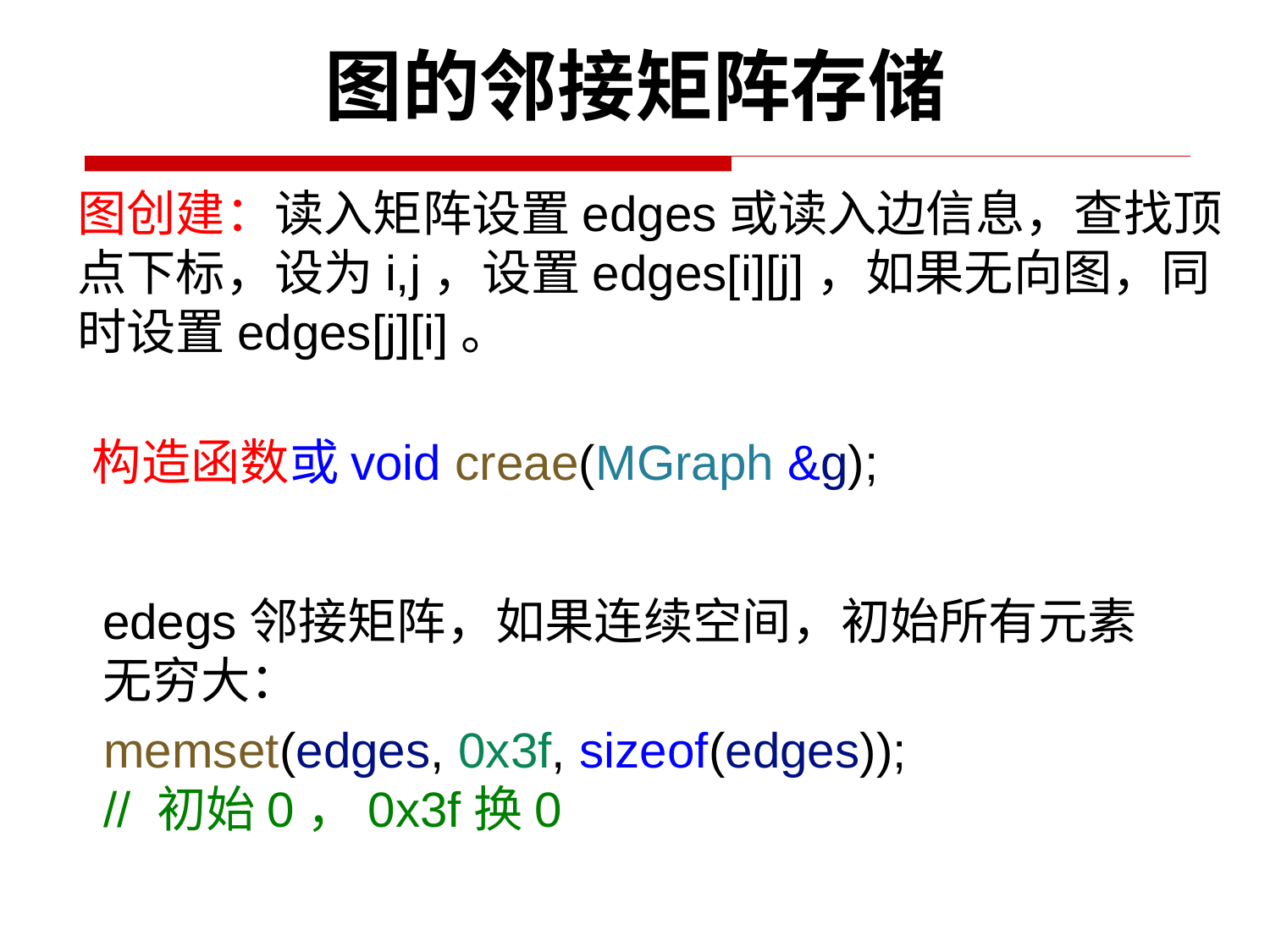

# 图的邻接矩阵存储
图创建：读入矩阵设置edges或读入边信息，查找顶点下标，设为i,j，设置edges[i][j]，如果无向图，同时设置edges[j][i]。
构造函数或void creae(MGraph &g);
edegs邻接矩阵，如果连续空间，初始所有元素无穷大：
memset(edges, 0x3f, sizeof(edges));
// 初始0，0x3f换0